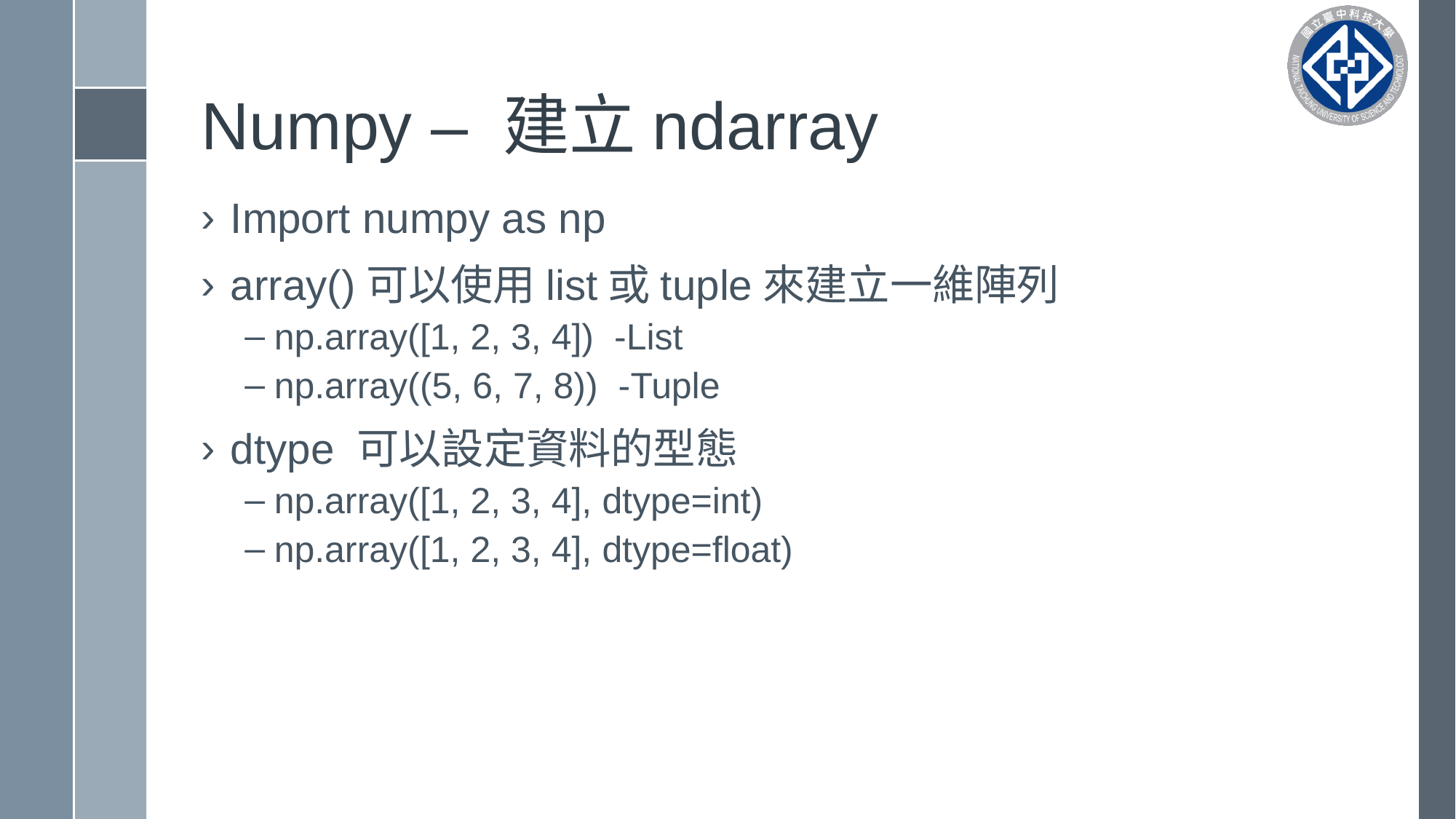

# Numpy – 建立ndarray
Import numpy as np
array()可以使用list或tuple來建立一維陣列
np.array([1, 2, 3, 4])  -List
np.array((5, 6, 7, 8))  -Tuple
dtype 可以設定資料的型態
np.array([1, 2, 3, 4], dtype=int)
np.array([1, 2, 3, 4], dtype=float)